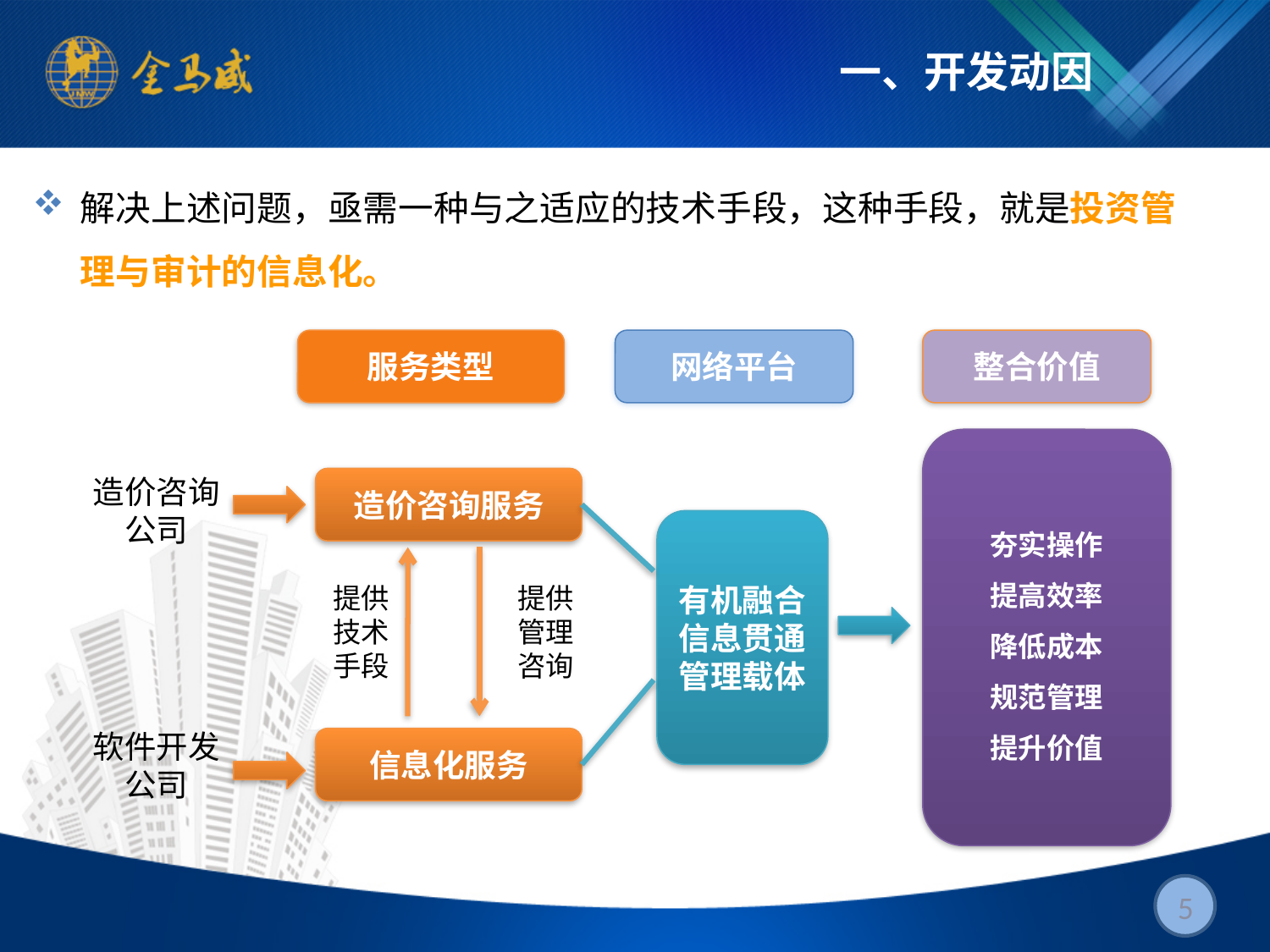

# 一、开发动因
解决上述问题，亟需一种与之适应的技术手段，这种手段，就是投资管理与审计的信息化。
服务类型
网络平台
整合价值
夯实操作
提高效率
降低成本
规范管理
提升价值
造价咨询公司
造价咨询服务

有机融合
信息贯通
管理载体
提供技术手段
提供管理咨询

软件开发公司
信息化服务

5